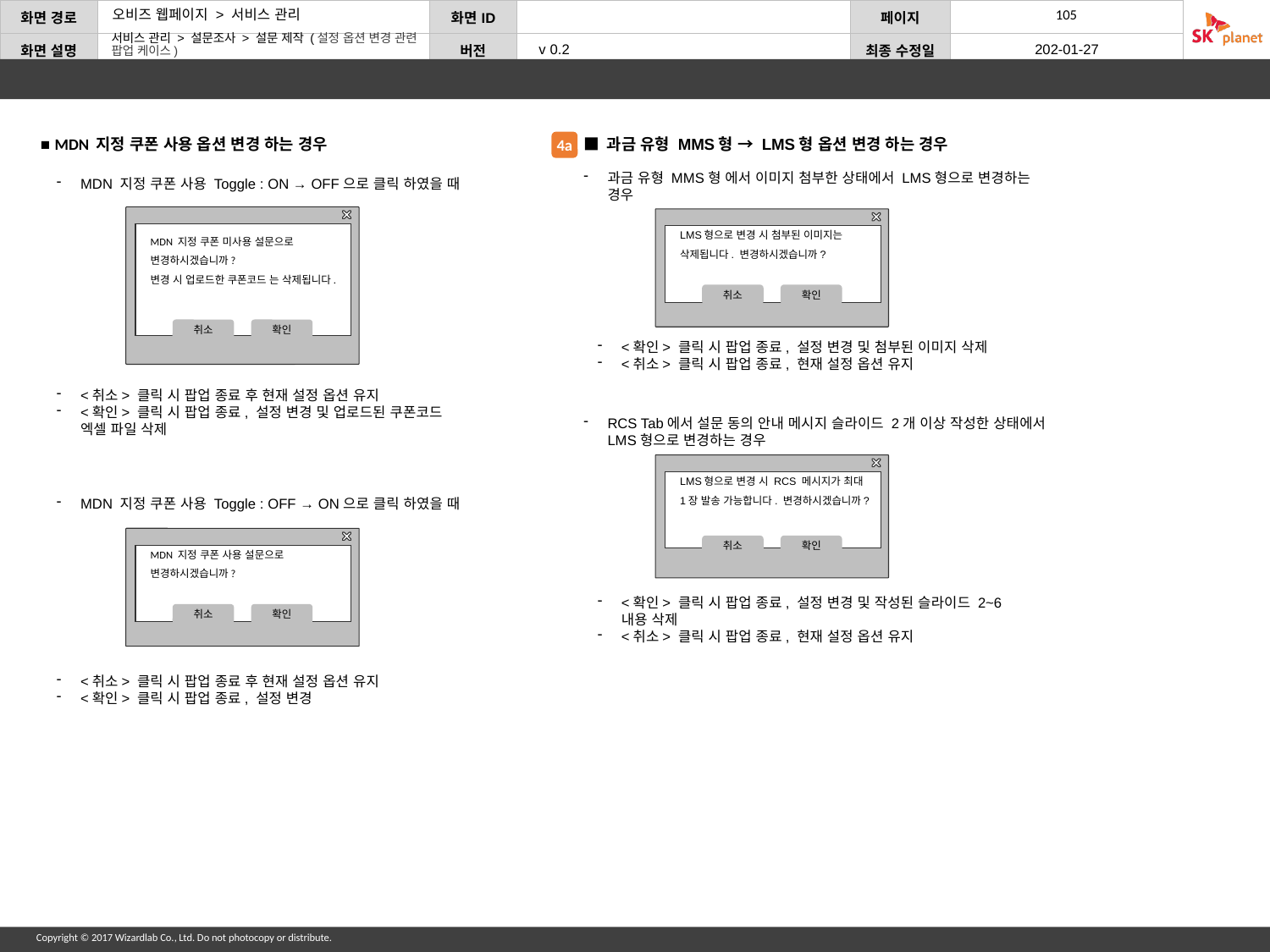

서비스 관리 > 설문조사 > 설문 제작 (설정 옵션 변경 관련 팝업 케이스)
■ MDN 지정 쿠폰 사용 옵션 변경 하는 경우
■ 과금 유형 MMS형 → LMS형 옵션 변경 하는 경우
과금 유형 MMS형 에서 이미지 첨부한 상태에서 LMS형으로 변경하는 경우

LMS형으로 변경 시 첨부된 이미지는 삭제됩니다. 변경하시겠습니까?
취소
확인
<확인> 클릭 시 팝업 종료, 설정 변경 및 첨부된 이미지 삭제
<취소> 클릭 시 팝업 종료, 현재 설정 옵션 유지
RCS Tab에서 설문 동의 안내 메시지 슬라이드 2개 이상 작성한 상태에서 LMS형으로 변경하는 경우

LMS형으로 변경 시 RCS 메시지가 최대 1장 발송 가능합니다. 변경하시겠습니까?
취소
확인
<확인> 클릭 시 팝업 종료, 설정 변경 및 작성된 슬라이드 2~6 내용 삭제
<취소> 클릭 시 팝업 종료, 현재 설정 옵션 유지
4a
MDN 지정 쿠폰 사용 Toggle : ON → OFF으로 클릭 하였을 때

MDN 지정 쿠폰 미사용 설문으로 변경하시겠습니까?
변경 시 업로드한 쿠폰코드 는 삭제됩니다.
취소
확인
<취소> 클릭 시 팝업 종료 후 현재 설정 옵션 유지
<확인> 클릭 시 팝업 종료, 설정 변경 및 업로드된 쿠폰코드 엑셀 파일 삭제
MDN 지정 쿠폰 사용 Toggle : OFF → ON으로 클릭 하였을 때

MDN 지정 쿠폰 사용 설문으로 변경하시겠습니까?
취소
확인
<취소> 클릭 시 팝업 종료 후 현재 설정 옵션 유지
<확인> 클릭 시 팝업 종료, 설정 변경